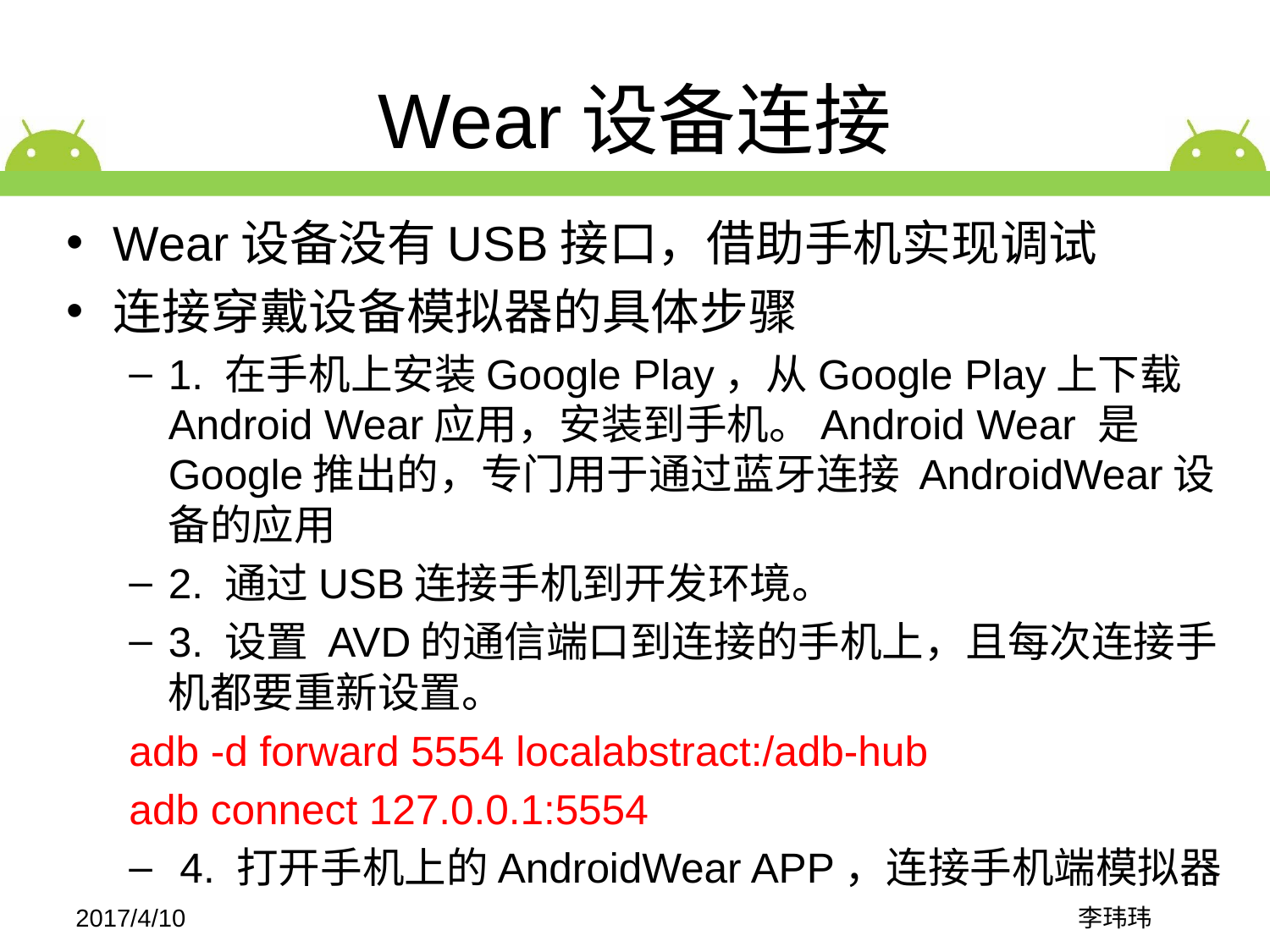

# Wear设备连接
Wear设备没有USB接口，借助手机实现调试
连接穿戴设备模拟器的具体步骤
1. 在手机上安装Google Play，从Google Play上下载Android Wear应用，安装到手机。Android Wear 是Google推出的，专门用于通过蓝牙连接 AndroidWear设备的应用
2. 通过USB连接手机到开发环境。
3. 设置 AVD的通信端口到连接的手机上，且每次连接手机都要重新设置。
	adb -d forward 5554 localabstract:/adb-hub
	adb connect 127.0.0.1:5554
 4. 打开手机上的AndroidWear APP，连接手机端模拟器